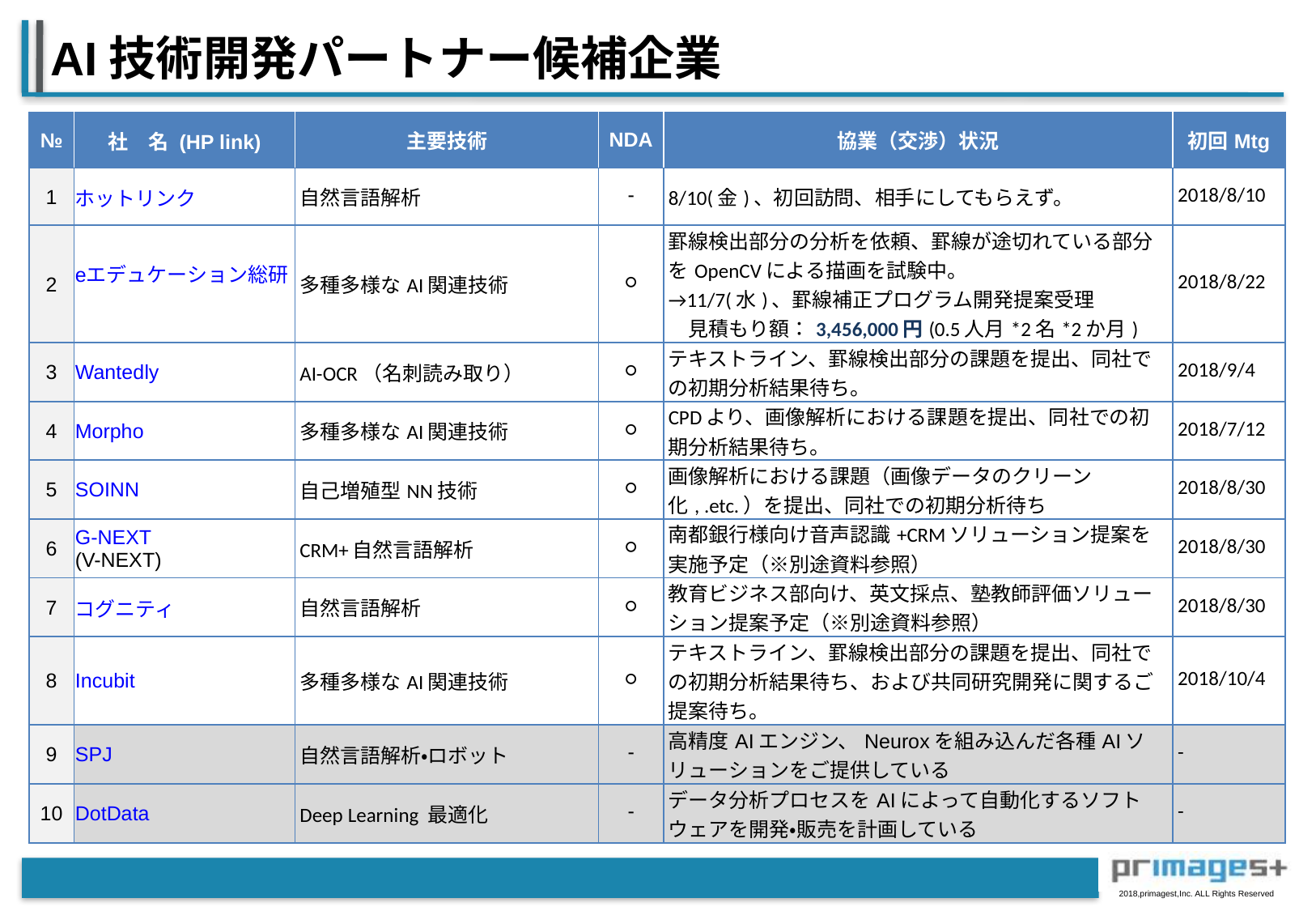

AI技術開発パートナー候補企業
| № | 社　名 (HP link) | 主要技術 | NDA | 協業（交渉）状況 | 初回Mtg |
| --- | --- | --- | --- | --- | --- |
| 1 | ホットリンク | 自然言語解析 | ‐ | 8/10(金)、初回訪問、相手にしてもらえず。 | 2018/8/10 |
| 2 | eエデュケーション総研 | 多種多様なAI関連技術 | ○ | 罫線検出部分の分析を依頼、罫線が途切れている部分をOpenCVによる描画を試験中。 →11/7(水)、罫線補正プログラム開発提案受理 　見積もり額：3,456,000円(0.5人月\*2名\*2か月) | 2018/8/22 |
| 3 | Wantedly | AI-OCR（名刺読み取り） | ○ | テキストライン、罫線検出部分の課題を提出、同社での初期分析結果待ち。 | 2018/9/4 |
| 4 | Morpho | 多種多様なAI関連技術 | ○ | CPDより、画像解析における課題を提出、同社での初期分析結果待ち。 | 2018/7/12 |
| 5 | SOINN | 自己増殖型NN技術 | ○ | 画像解析における課題（画像データのクリーン化, .etc.）を提出、同社での初期分析待ち | 2018/8/30 |
| 6 | G-NEXT (V-NEXT) | CRM+自然言語解析 | ○ | 南都銀行様向け音声認識+CRMソリューション提案を実施予定（※別途資料参照） | 2018/8/30 |
| 7 | コグニティ | 自然言語解析 | ○ | 教育ビジネス部向け、英文採点、塾教師評価ソリューション提案予定（※別途資料参照） | 2018/8/30 |
| 8 | Incubit | 多種多様なAI関連技術 | ○ | テキストライン、罫線検出部分の課題を提出、同社での初期分析結果待ち、および共同研究開発に関するご提案待ち。 | 2018/10/4 |
| 9 | SPJ | 自然言語解析・ロボット | ‐ | 高精度AIエンジン、Neuroxを組み込んだ各種AIソリューションをご提供している | - |
| 10 | DotData | Deep Learning 最適化 | ‐ | データ分析プロセスをAIによって自動化するソフトウェアを開発・販売を計画している | - |